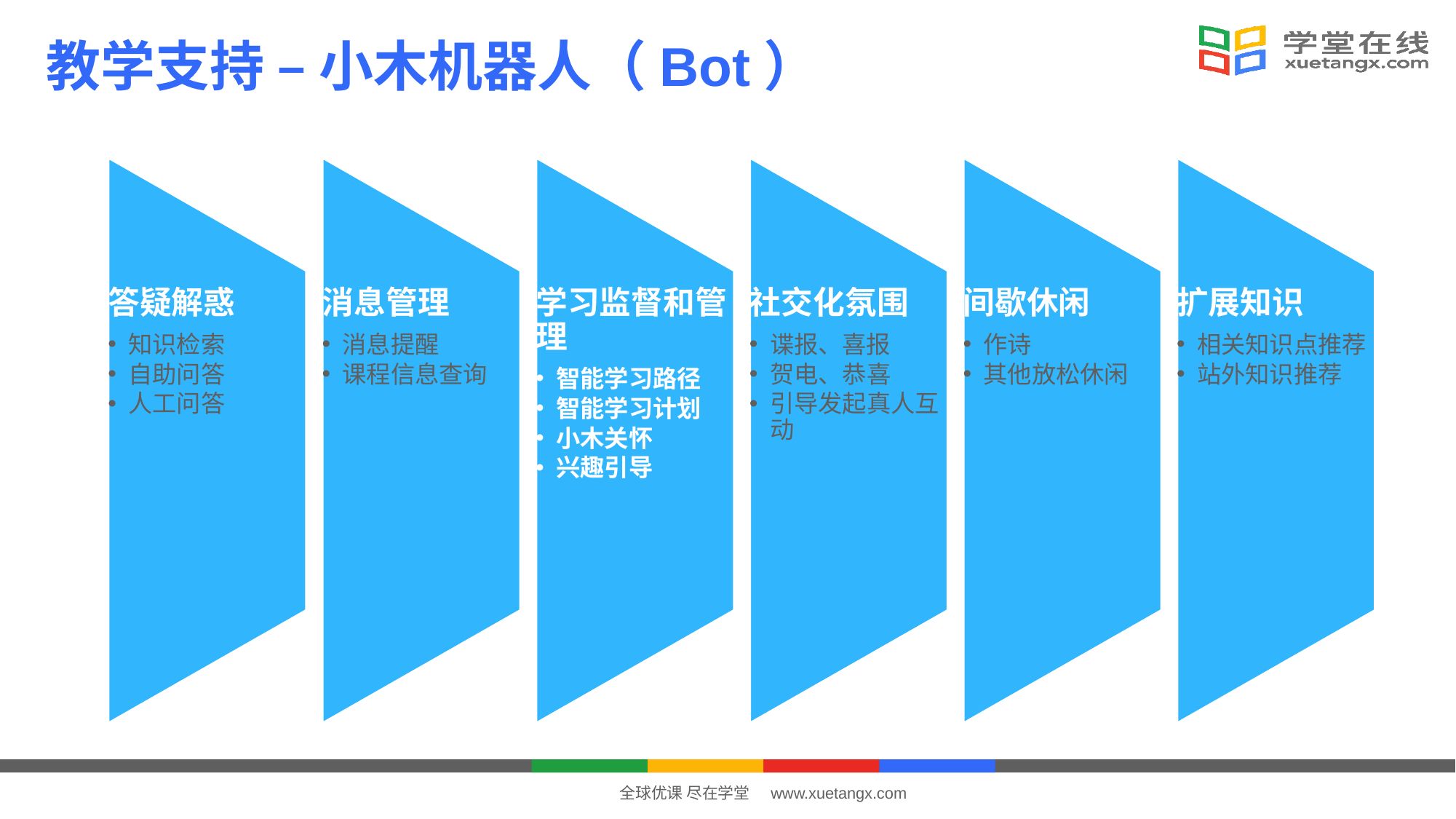

教学支持 – 小木机器人（Bot）
答疑解惑
知识检索
自助问答
人工问答
消息管理
消息提醒
课程信息查询
学习监督和管理
智能学习路径
智能学习计划
小木关怀
兴趣引导
社交化氛围
谍报、喜报
贺电、恭喜
引导发起真人互动
间歇休闲
作诗
其他放松休闲
扩展知识
相关知识点推荐
站外知识推荐